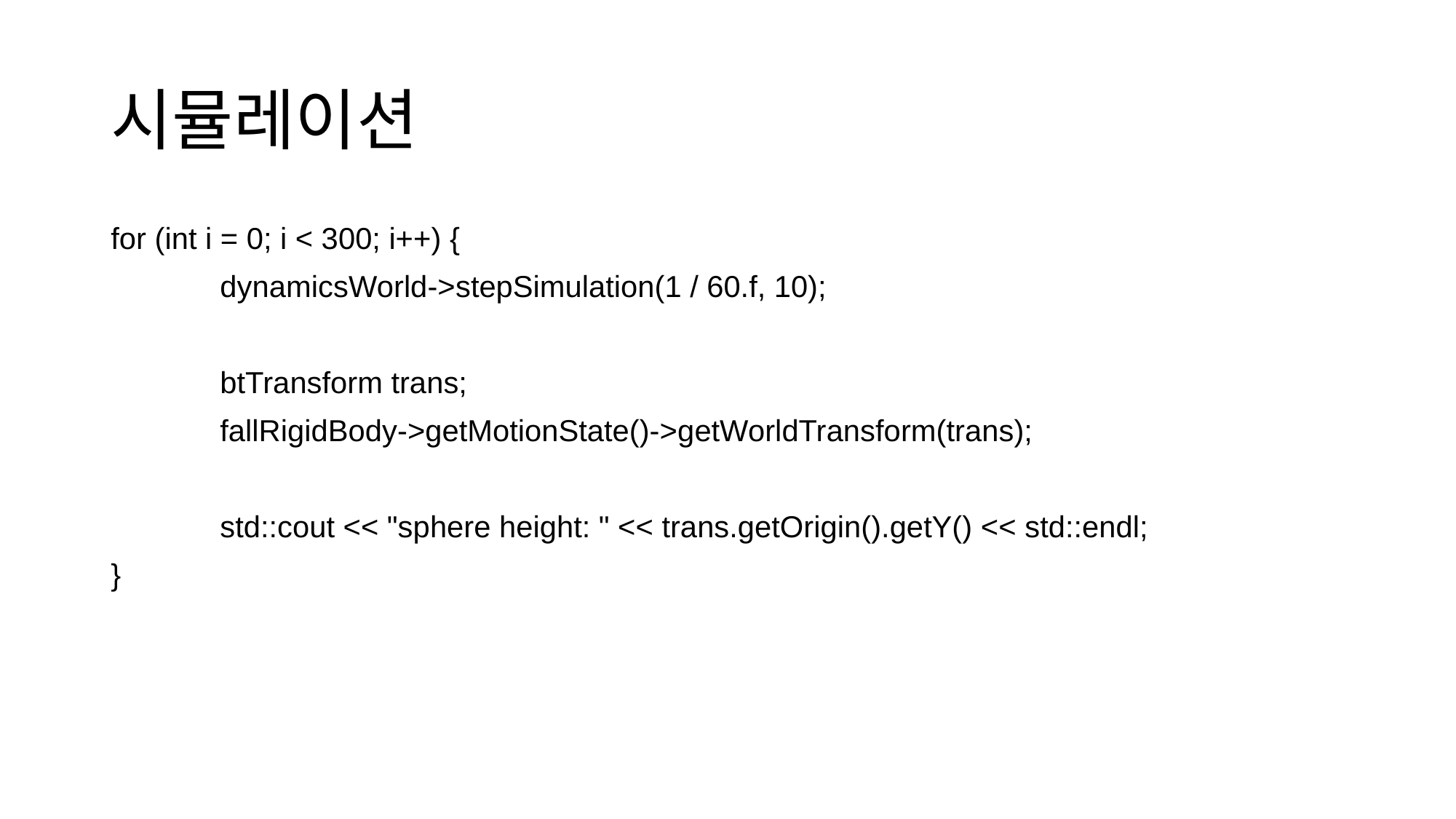

# 시뮬레이션
for (int i = 0; i < 300; i++) {
	dynamicsWorld->stepSimulation(1 / 60.f, 10);

	btTransform trans;
	fallRigidBody->getMotionState()->getWorldTransform(trans);

	std::cout << "sphere height: " << trans.getOrigin().getY() << std::endl;
}